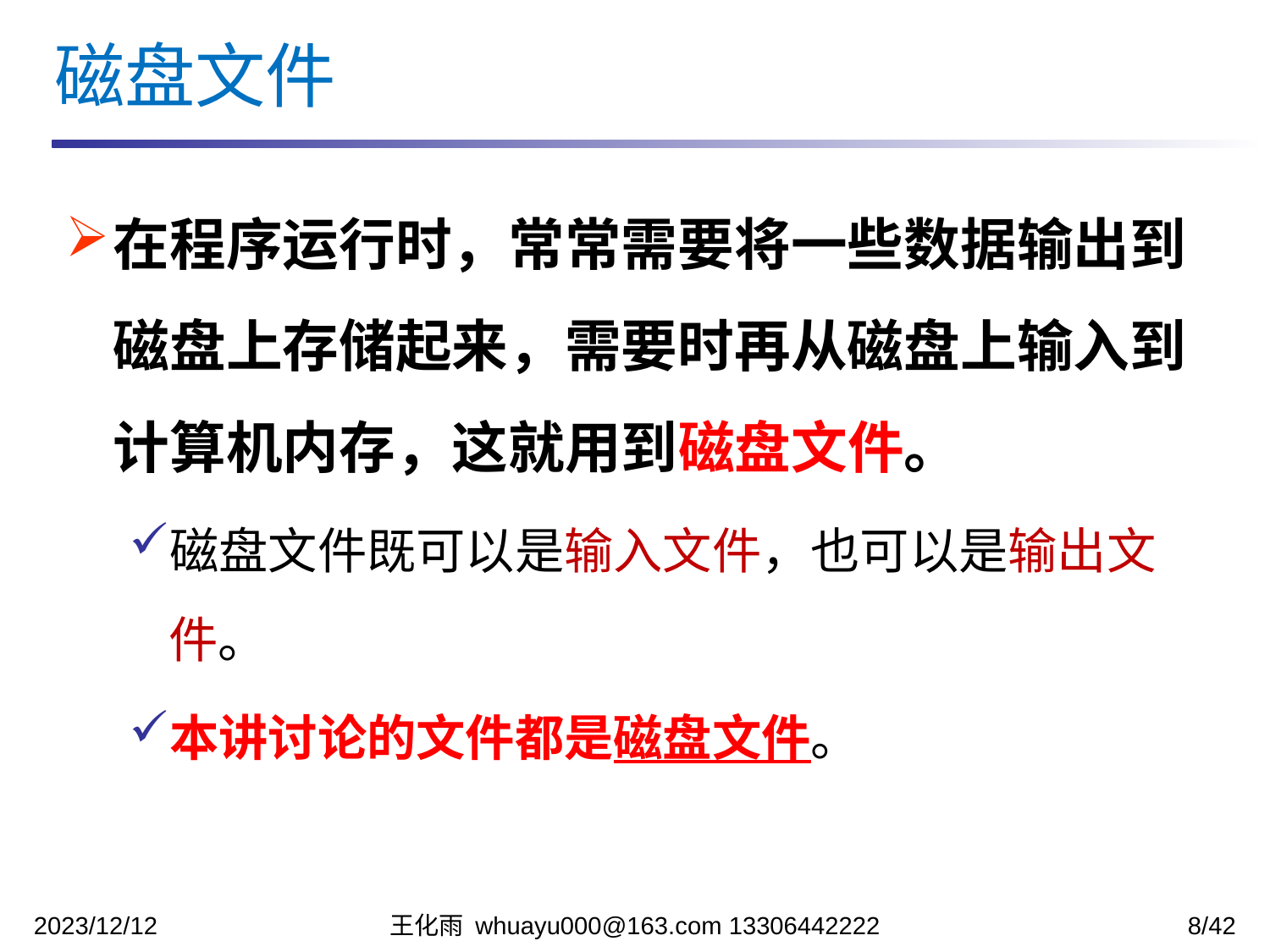

磁盘文件
在程序运行时，常常需要将一些数据输出到磁盘上存储起来，需要时再从磁盘上输入到计算机内存，这就用到磁盘文件。
磁盘文件既可以是输入文件，也可以是输出文件。
本讲讨论的文件都是磁盘文件。
2023/12/12
王化雨 whuayu000@163.com 13306442222
8/42